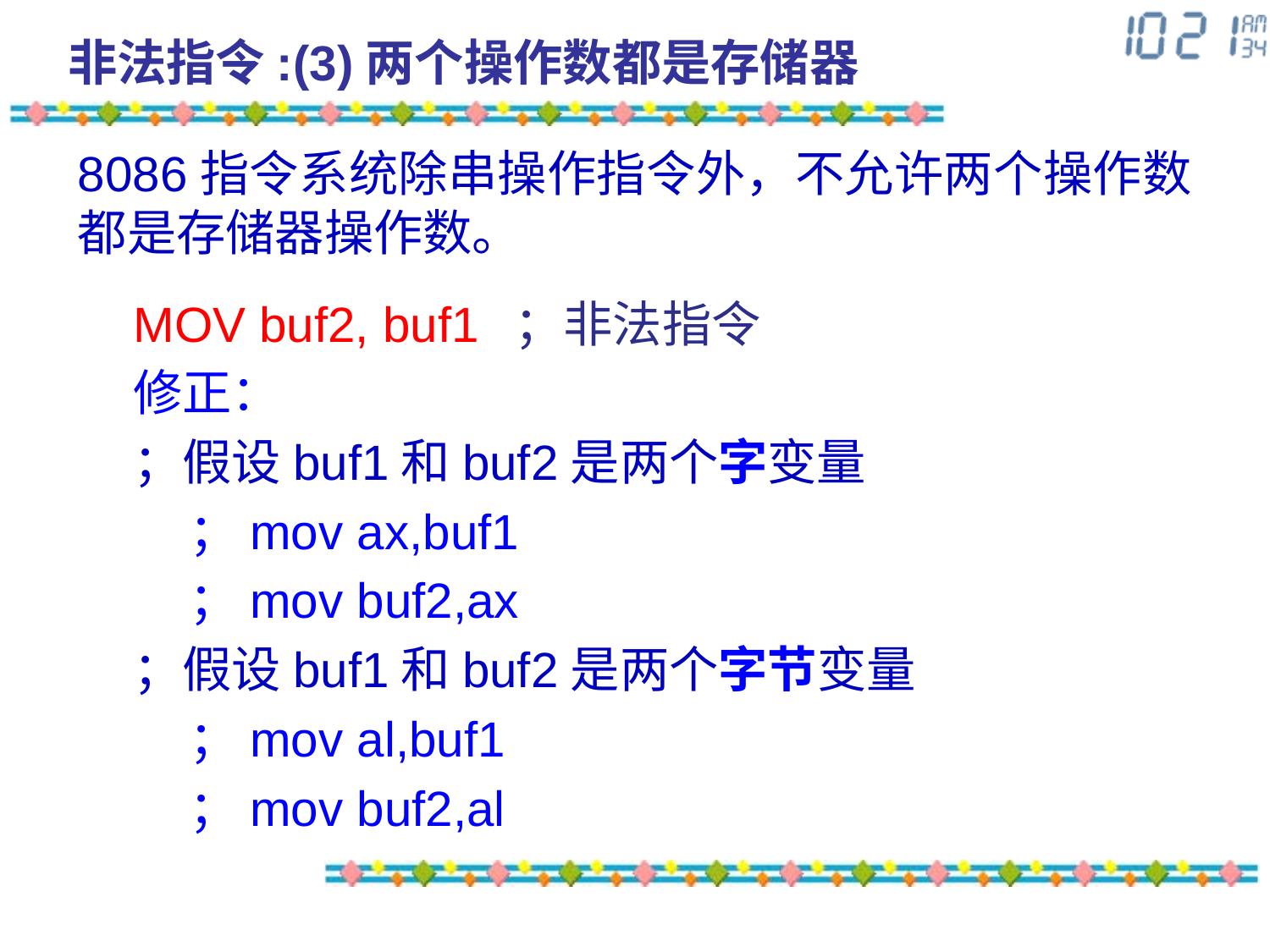

# 非法指令:(3)两个操作数都是存储器
8086指令系统除串操作指令外，不允许两个操作数都是存储器操作数。
MOV buf2, buf1	；非法指令
修正：
；假设buf1和buf2是两个字变量
；mov ax,buf1
；mov buf2,ax
；假设buf1和buf2是两个字节变量
；mov al,buf1
；mov buf2,al